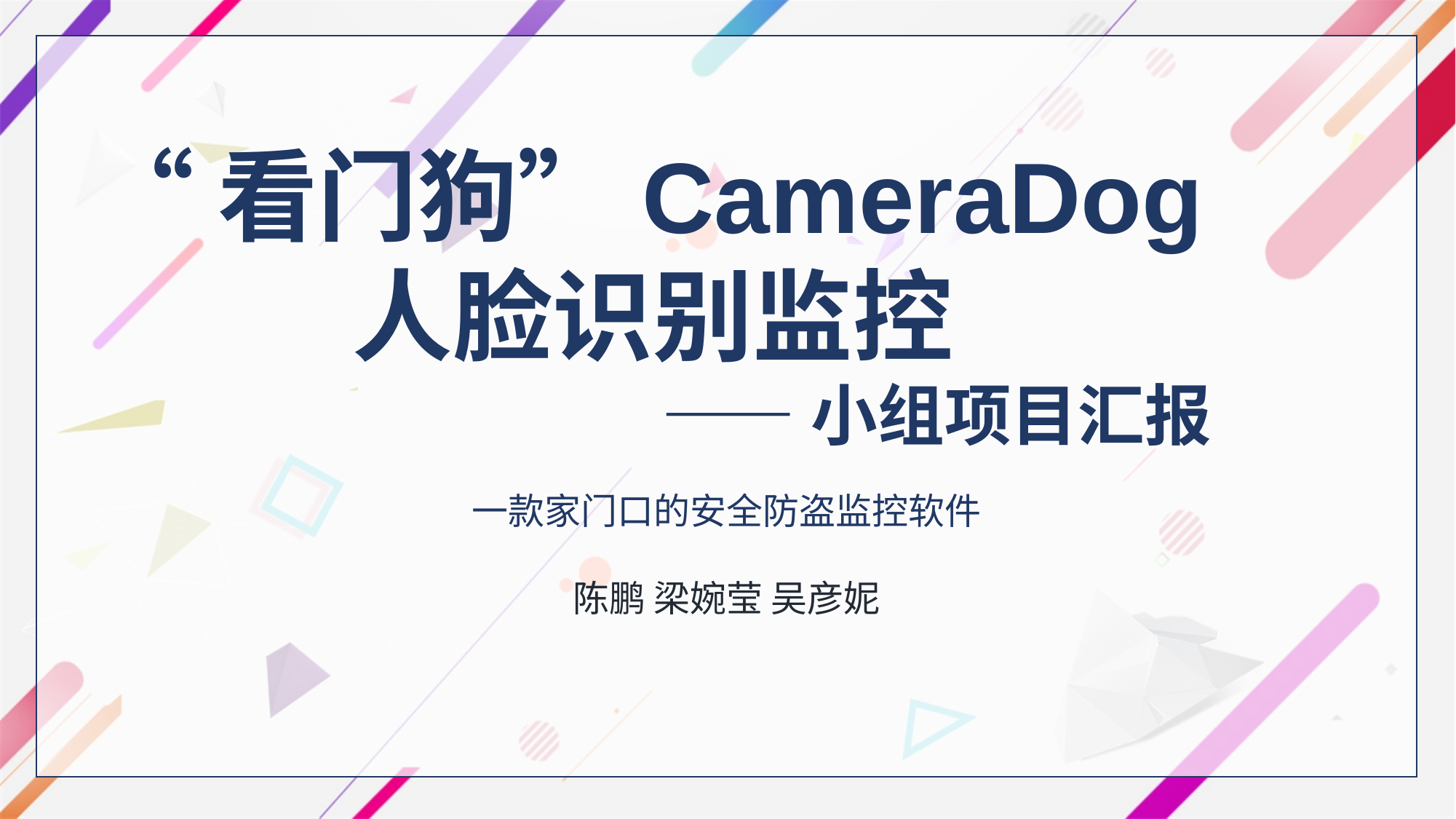

“看门狗”CameraDog人脸识别监控
——小组项目汇报
一款家门口的安全防盗监控软件

陈鹏 梁婉莹 吴彦妮